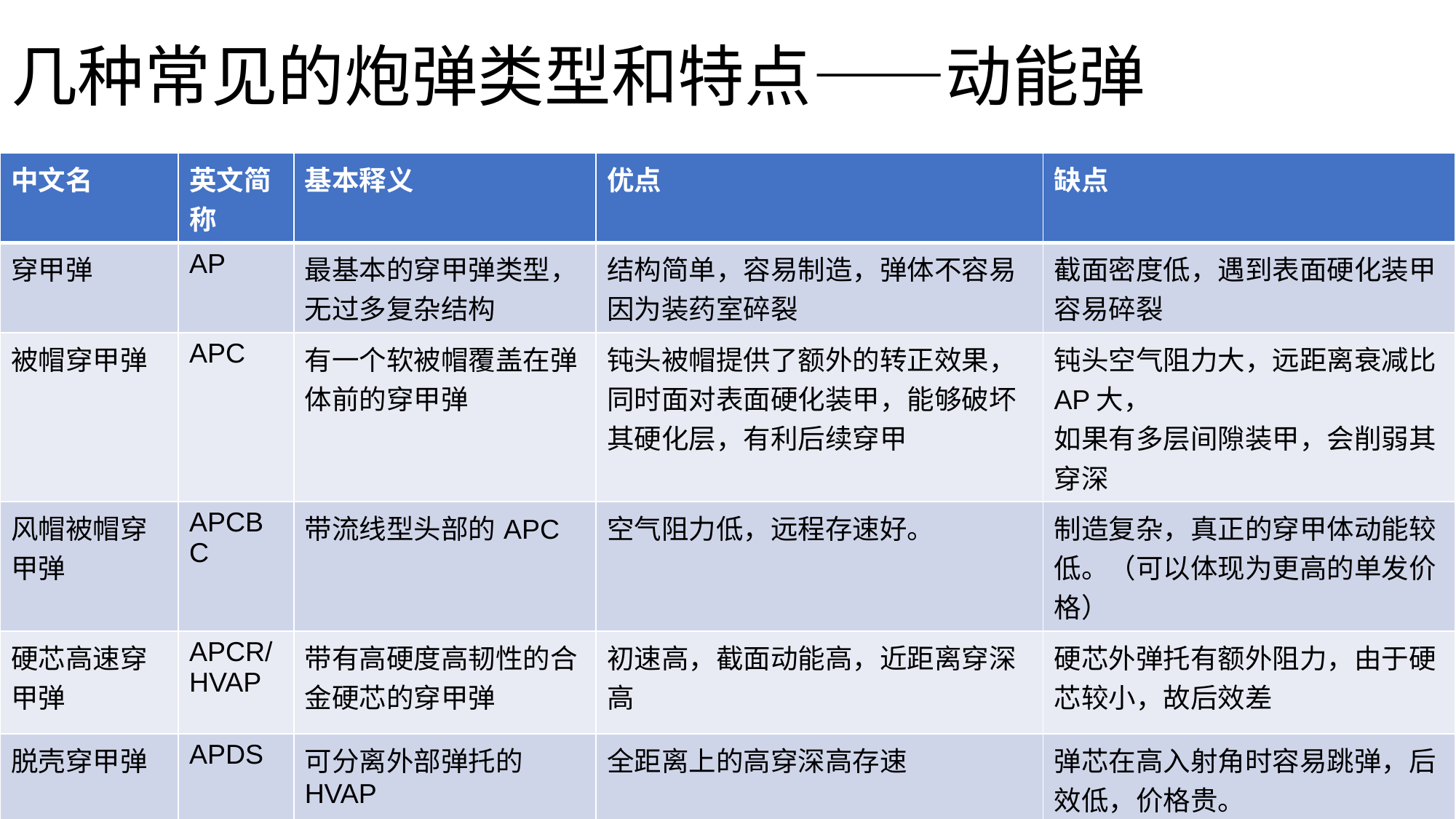

# 几种常见的炮弹类型和特点——动能弹
| 中文名 | 英文简称 | 基本释义 | 优点 | 缺点 |
| --- | --- | --- | --- | --- |
| 穿甲弹 | AP | 最基本的穿甲弹类型，无过多复杂结构 | 结构简单，容易制造，弹体不容易因为装药室碎裂 | 截面密度低，遇到表面硬化装甲容易碎裂 |
| 被帽穿甲弹 | APC | 有一个软被帽覆盖在弹体前的穿甲弹 | 钝头被帽提供了额外的转正效果，同时面对表面硬化装甲，能够破坏其硬化层，有利后续穿甲 | 钝头空气阻力大，远距离衰减比AP大， 如果有多层间隙装甲，会削弱其穿深 |
| 风帽被帽穿甲弹 | APCBC | 带流线型头部的APC | 空气阻力低，远程存速好。 | 制造复杂，真正的穿甲体动能较低。（可以体现为更高的单发价格） |
| 硬芯高速穿甲弹 | APCR/ HVAP | 带有高硬度高韧性的合金硬芯的穿甲弹 | 初速高，截面动能高，近距离穿深高 | 硬芯外弹托有额外阻力，由于硬芯较小，故后效差 |
| 脱壳穿甲弹 | APDS | 可分离外部弹托的HVAP | 全距离上的高穿深高存速 | 弹芯在高入射角时容易跳弹，后效低，价格贵。 |
| 尾翼稳定脱壳穿甲弹 | APFSDS | 穿甲体更长的动能弹 | 全距离的高速度高穿深高转正低跳弹角 | 只有后期高级坦克配备，后效低 |